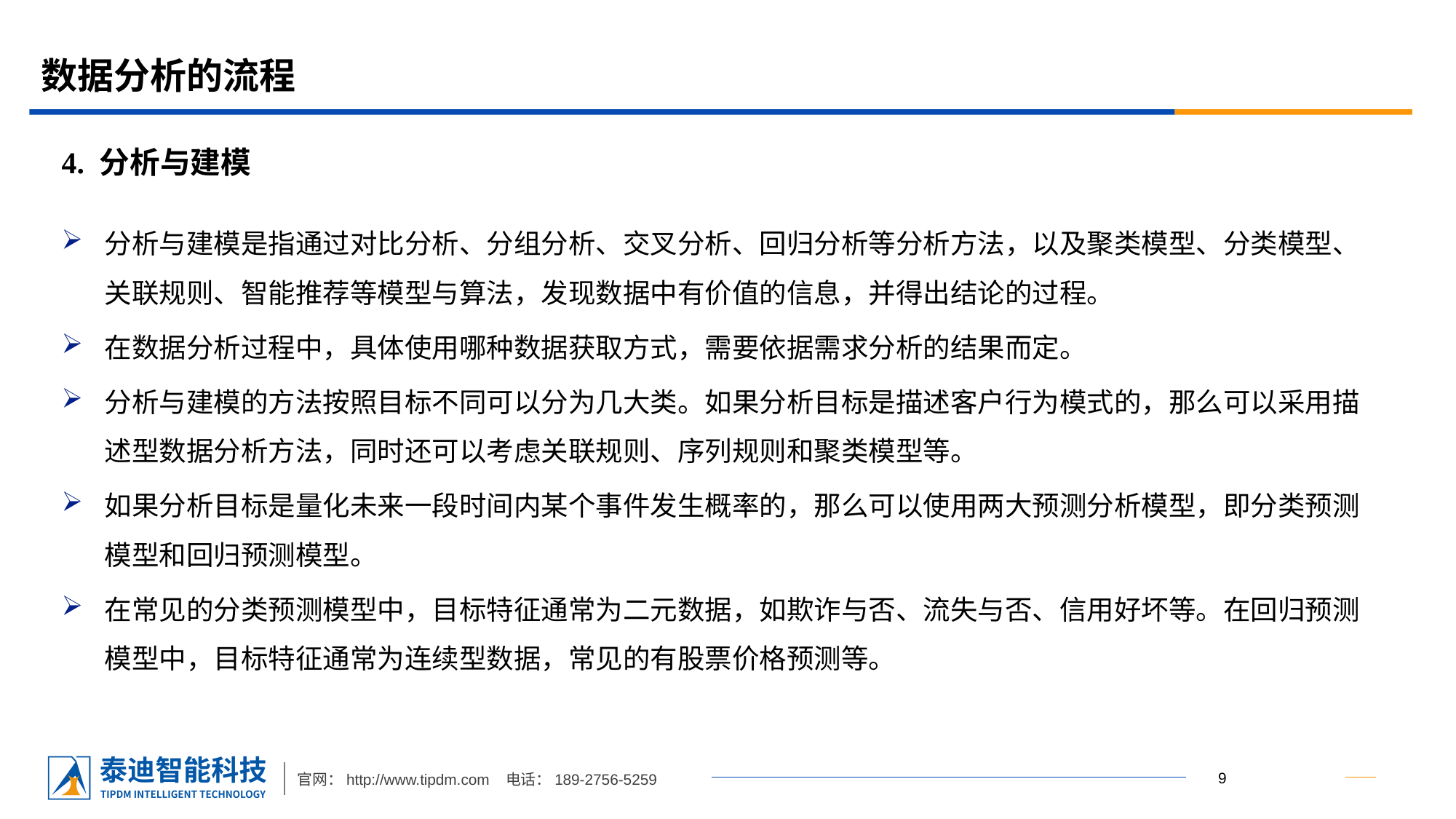

# 数据分析的流程
4. 分析与建模
分析与建模是指通过对比分析、分组分析、交叉分析、回归分析等分析方法，以及聚类模型、分类模型、关联规则、智能推荐等模型与算法，发现数据中有价值的信息，并得出结论的过程。
在数据分析过程中，具体使用哪种数据获取方式，需要依据需求分析的结果而定。
分析与建模的方法按照目标不同可以分为几大类。如果分析目标是描述客户行为模式的，那么可以采用描述型数据分析方法，同时还可以考虑关联规则、序列规则和聚类模型等。
如果分析目标是量化未来一段时间内某个事件发生概率的，那么可以使用两大预测分析模型，即分类预测模型和回归预测模型。
在常见的分类预测模型中，目标特征通常为二元数据，如欺诈与否、流失与否、信用好坏等。在回归预测模型中，目标特征通常为连续型数据，常见的有股票价格预测等。